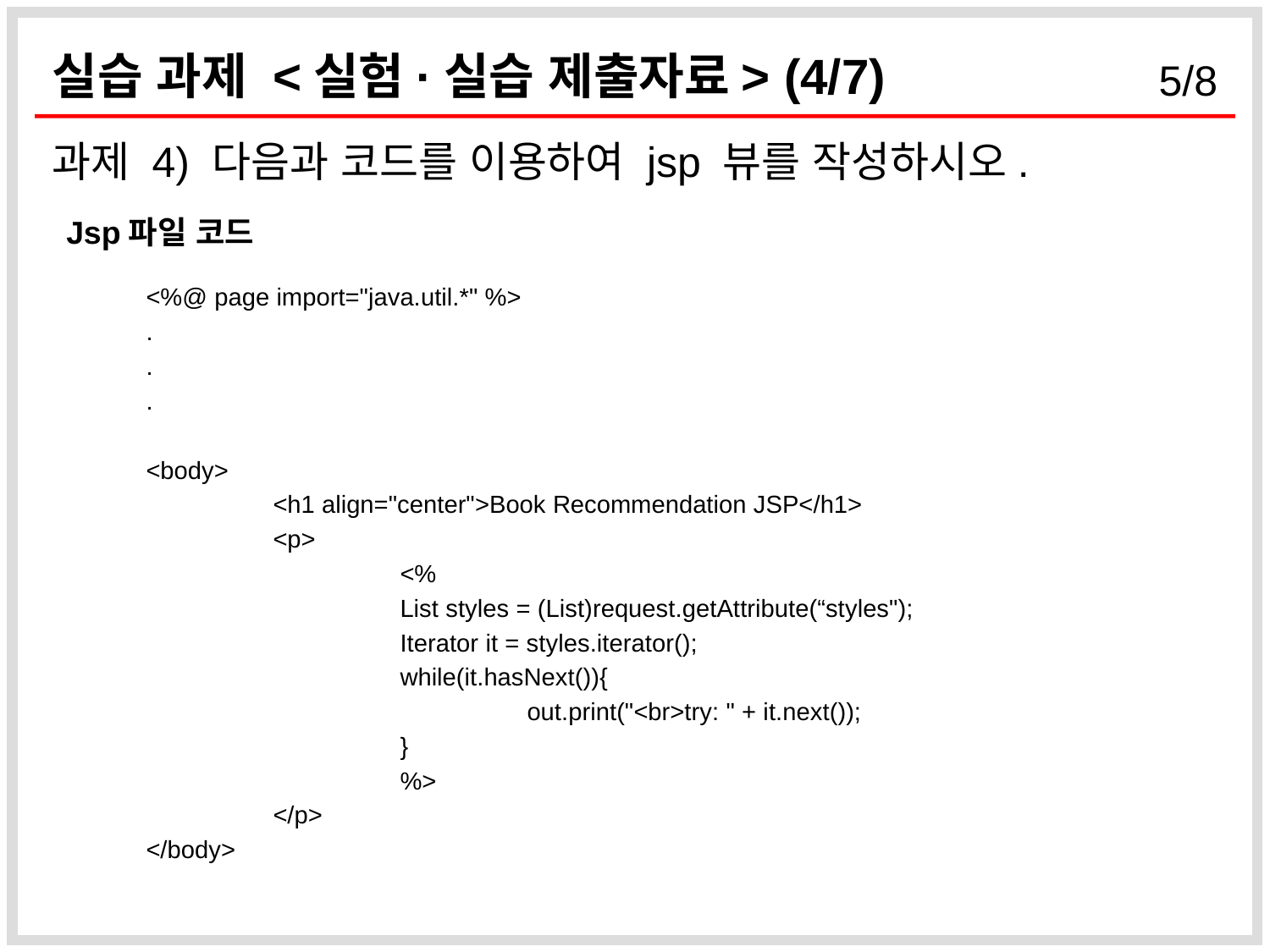

# 실습 과제 <실험·실습 제출자료> (4/7)
과제 4) 다음과 코드를 이용하여 jsp 뷰를 작성하시오.
Jsp파일 코드

<%@ page import="java.util.*" %>
.
.
.

<body>
	<h1 align="center">Book Recommendation JSP</h1>
	<p>
		<%
		List styles = (List)request.getAttribute(“styles");
		Iterator it = styles.iterator();
		while(it.hasNext()){
			out.print("<br>try: " + it.next());
		}
		%>
	</p>
</body>